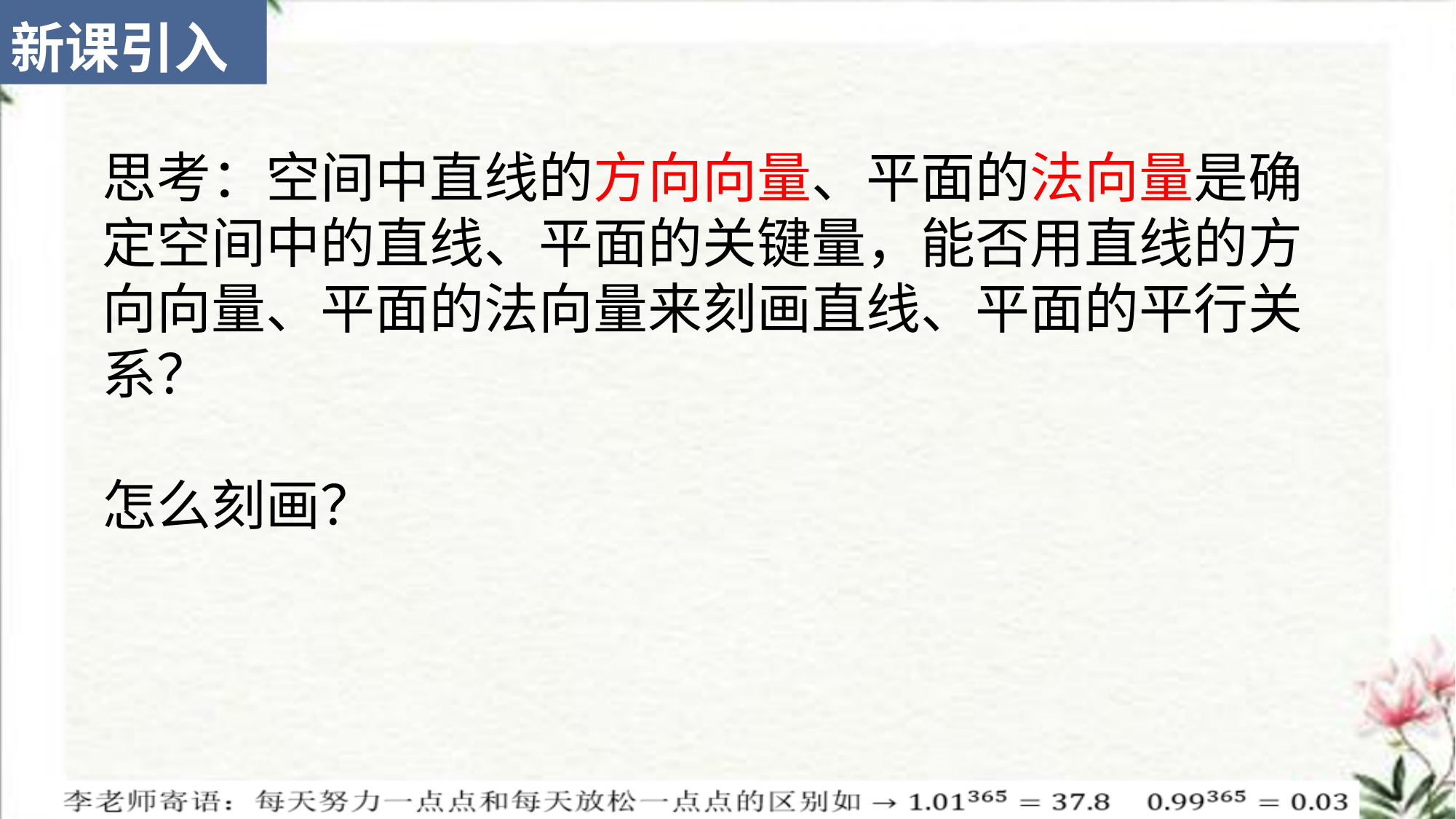

新课引入
思考：空间中直线的方向向量、平面的法向量是确定空间中的直线、平面的关键量，能否用直线的方向向量、平面的法向量来刻画直线、平面的平行关系？

怎么刻画？